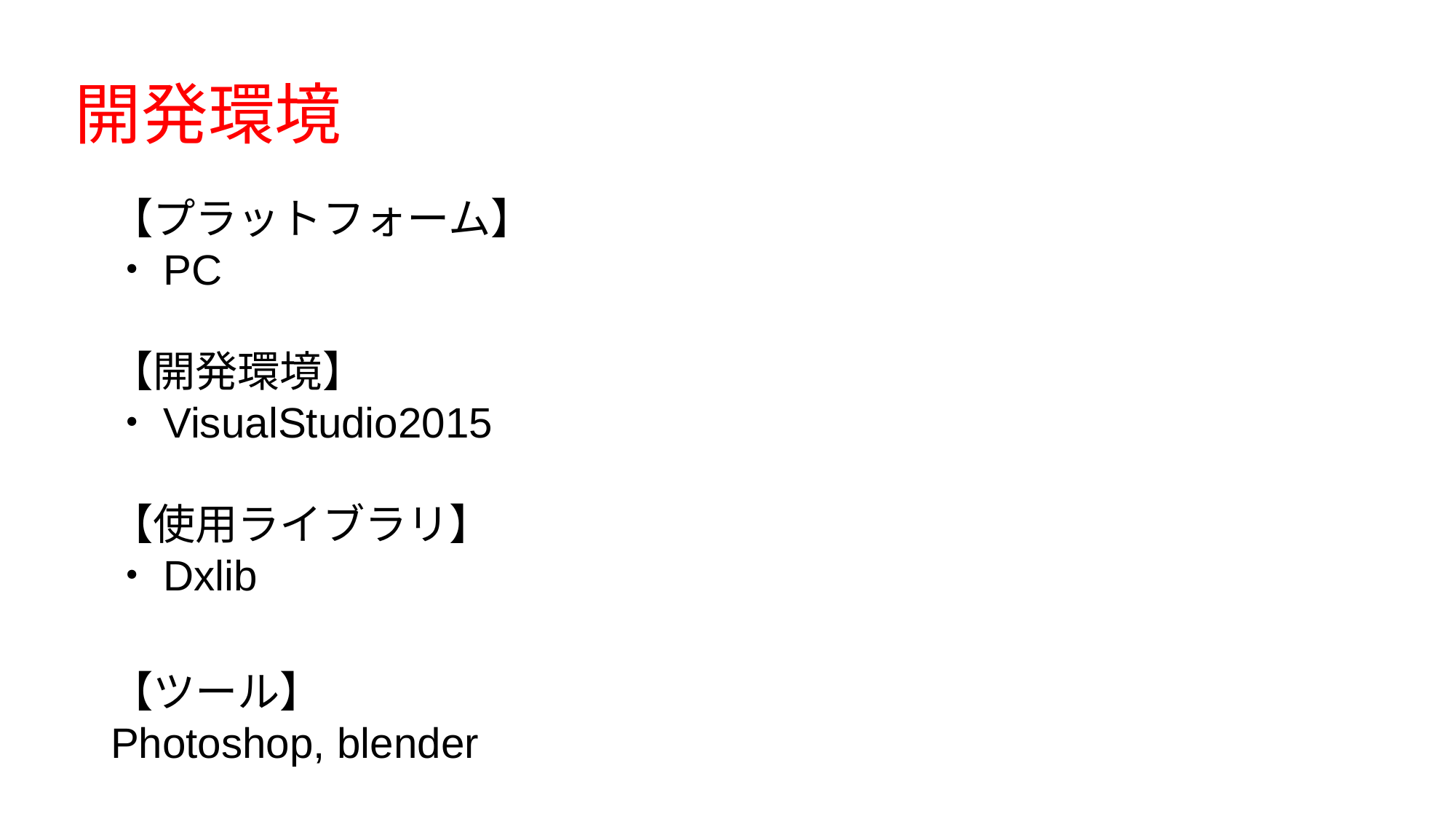

開発環境
【プラットフォーム】
・PC

【開発環境】
・VisualStudio2015

【使用ライブラリ】
・Dxlib

【ツール】
Photoshop, blender